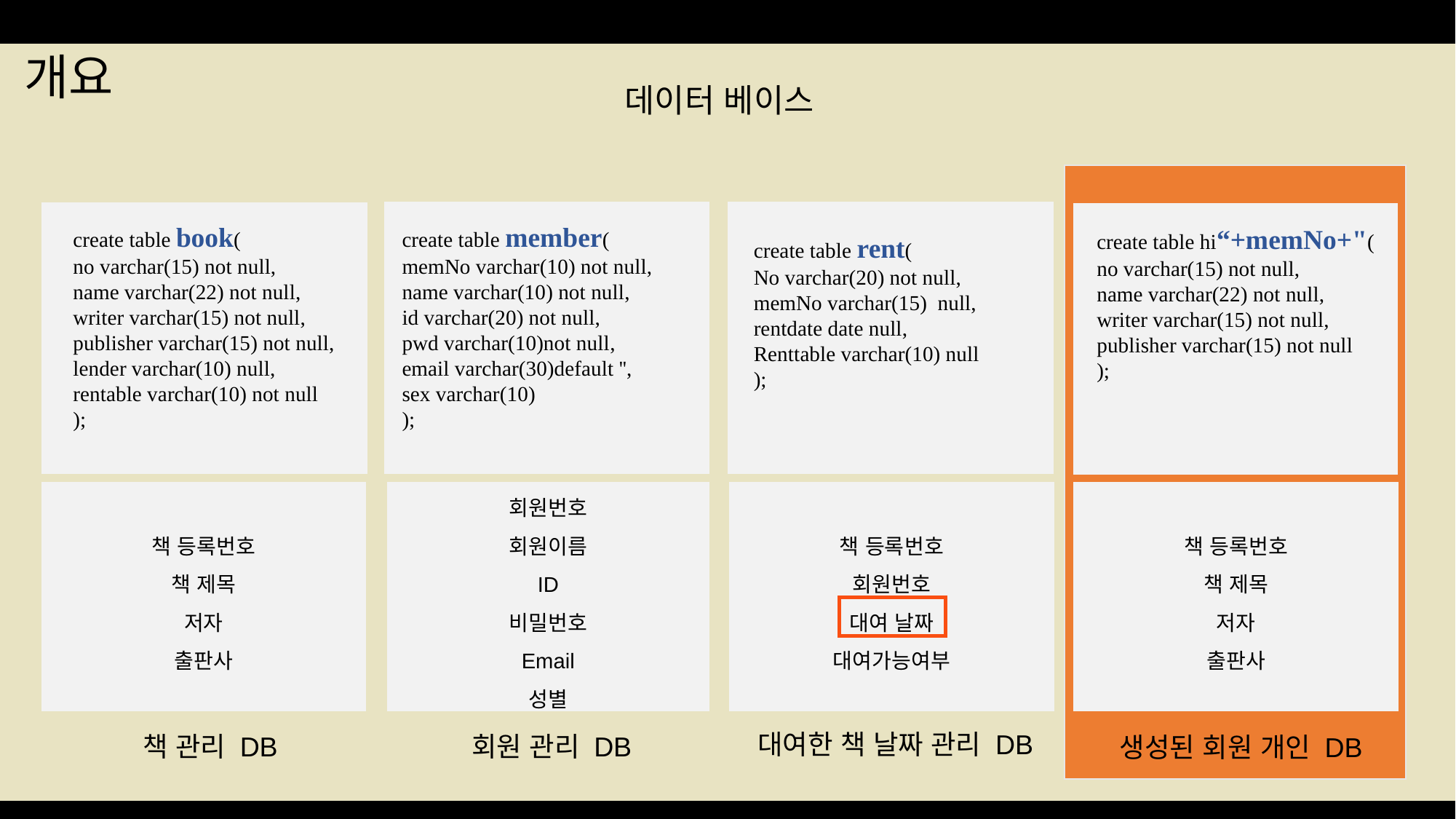

# 개요
데이터 베이스

create table member(
memNo varchar(10) not null,
name varchar(10) not null,
id varchar(20) not null,
pwd varchar(10)not null,
email varchar(30)default '',
sex varchar(10)
);
create table book(
no varchar(15) not null,
name varchar(22) not null,
writer varchar(15) not null,
publisher varchar(15) not null,
lender varchar(10) null,
rentable varchar(10) not null
);
create table hi“+memNo+"(
no varchar(15) not null,
name varchar(22) not null,
writer varchar(15) not null,
publisher varchar(15) not null
);
create table rent(
No varchar(20) not null,
memNo varchar(15)  null,
rentdate date null,
Renttable varchar(10) null
);
책 등록번호
책 제목
저자
출판사
회원번호
회원이름
ID
비밀번호
Email
성별
책 등록번호
회원번호
대여 날짜
대여가능여부
책 등록번호
책 제목
저자
출판사

대여한 책 날짜 관리 DB
책 관리 DB
회원 관리 DB
생성된 회원 개인 DB